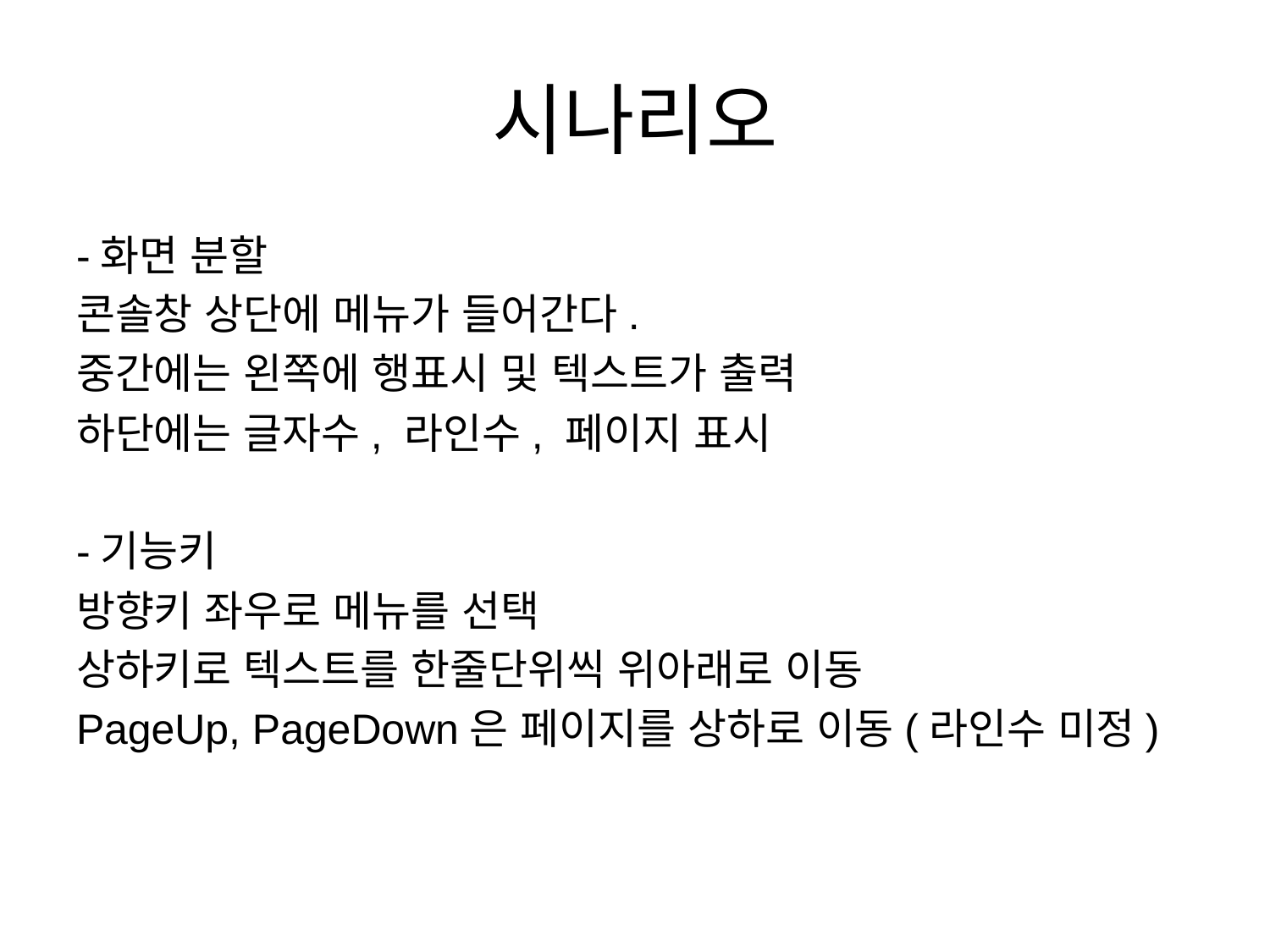

# 시나리오
-화면 분할
콘솔창 상단에 메뉴가 들어간다.
중간에는 왼쪽에 행표시 및 텍스트가 출력
하단에는 글자수, 라인수, 페이지 표시

-기능키
방향키 좌우로 메뉴를 선택
상하키로 텍스트를 한줄단위씩 위아래로 이동
PageUp, PageDown은 페이지를 상하로 이동(라인수 미정)